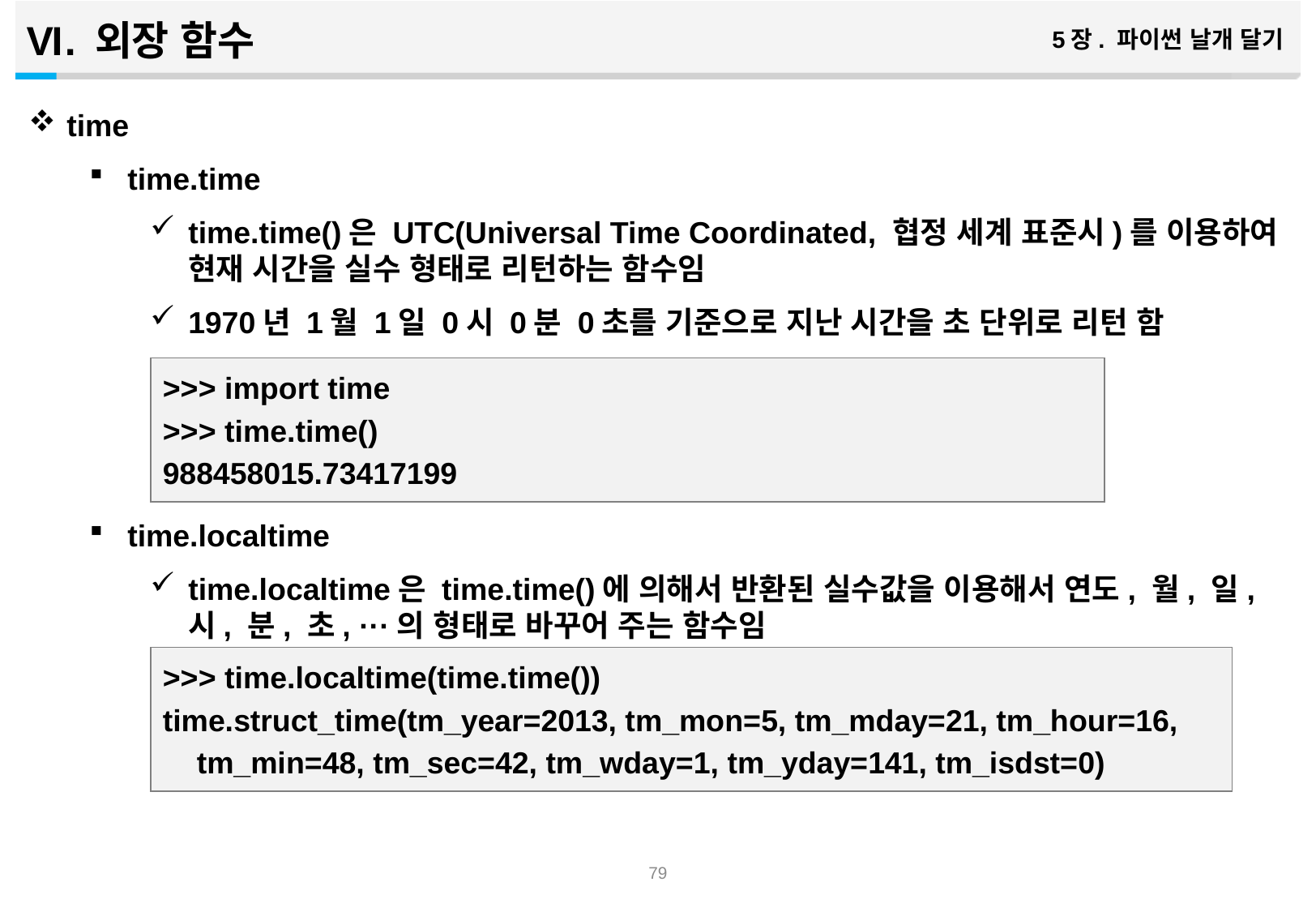

외장 함수
5장. 파이썬 날개 달기
time
time.time
time.time()은 UTC(Universal Time Coordinated, 협정 세계 표준시)를 이용하여 현재 시간을 실수 형태로 리턴하는 함수임
1970년 1월 1일 0시 0분 0초를 기준으로 지난 시간을 초 단위로 리턴 함

time.localtime
time.localtime은 time.time()에 의해서 반환된 실수값을 이용해서 연도, 월, 일, 시, 분, 초, ···의 형태로 바꾸어 주는 함수임
>>> import time
>>> time.time()
988458015.73417199
>>> time.localtime(time.time())
time.struct_time(tm_year=2013, tm_mon=5, tm_mday=21, tm_hour=16,
    tm_min=48, tm_sec=42, tm_wday=1, tm_yday=141, tm_isdst=0)
79